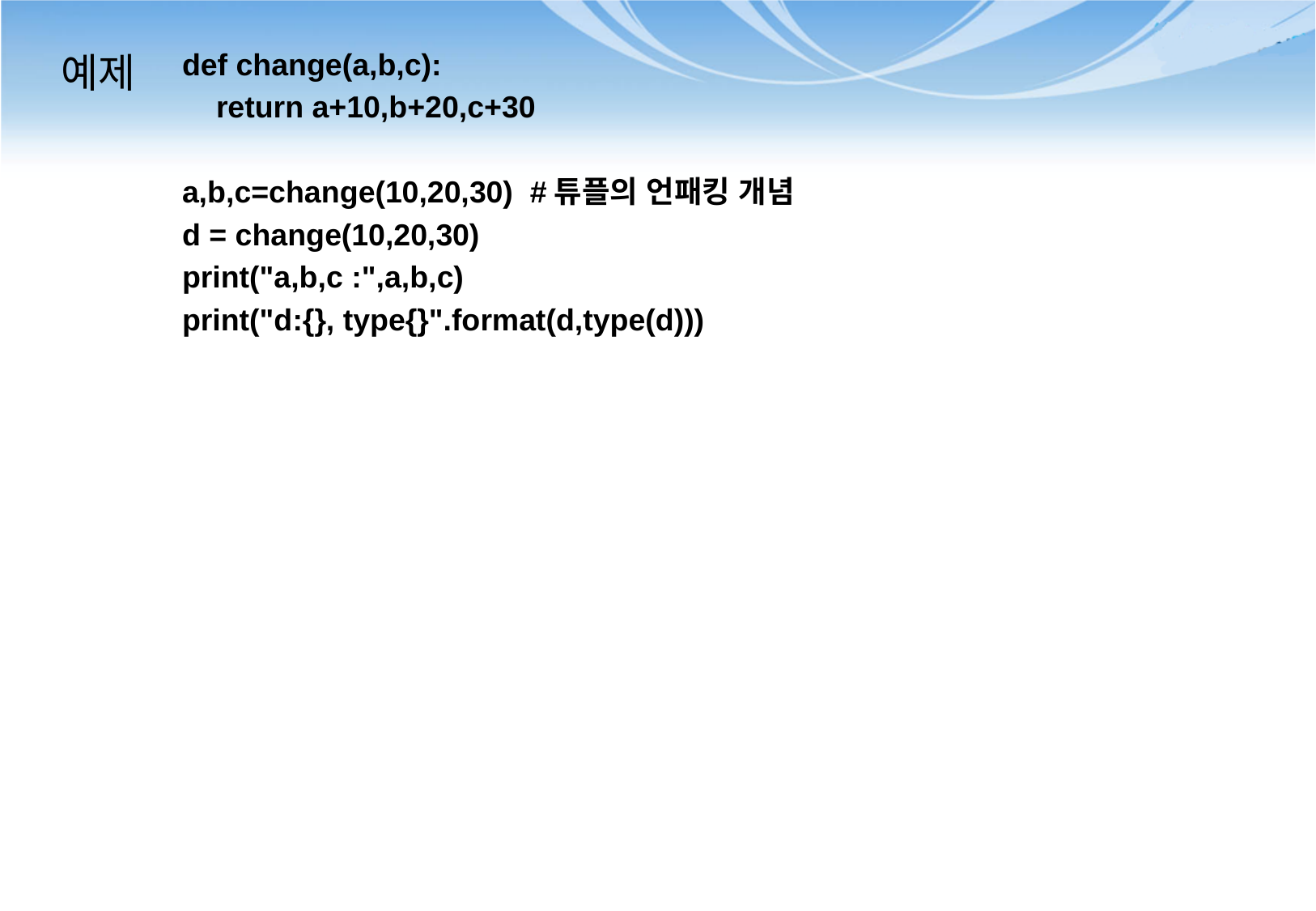

# 예제
def change(a,b,c):
    return a+10,b+20,c+30

a,b,c=change(10,20,30)  #튜플의 언패킹 개념
d = change(10,20,30)
print("a,b,c :",a,b,c)
print("d:{}, type{}".format(d,type(d)))